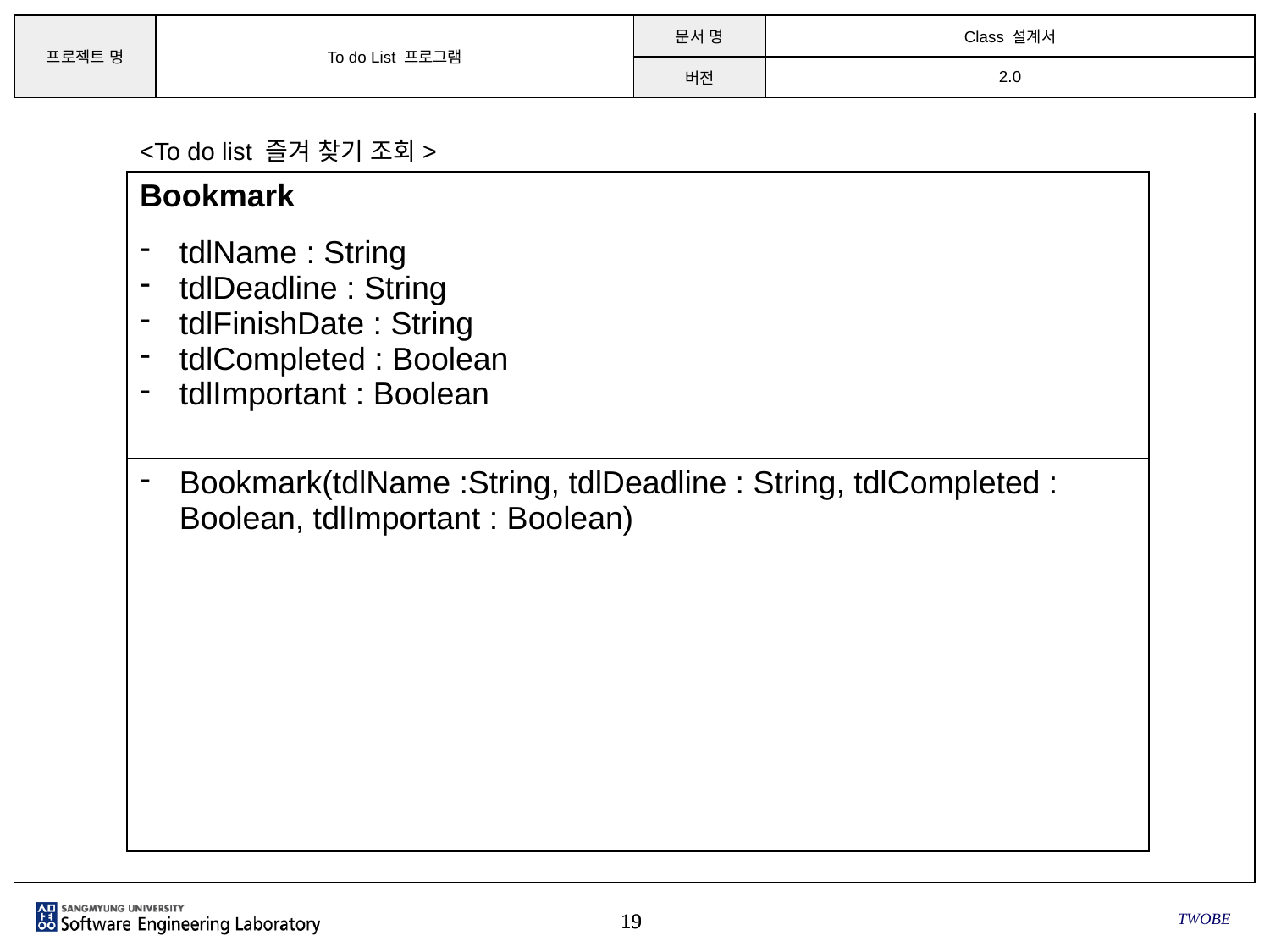

<To do list 즐겨 찾기 조회>
| Bookmark |
| --- |
| tdlName : String tdlDeadline : String tdlFinishDate : String tdlCompleted : Boolean tdlImportant : Boolean |
| Bookmark(tdlName :String, tdlDeadline : String, tdlCompleted : Boolean, tdlImportant : Boolean) |
TWOBE